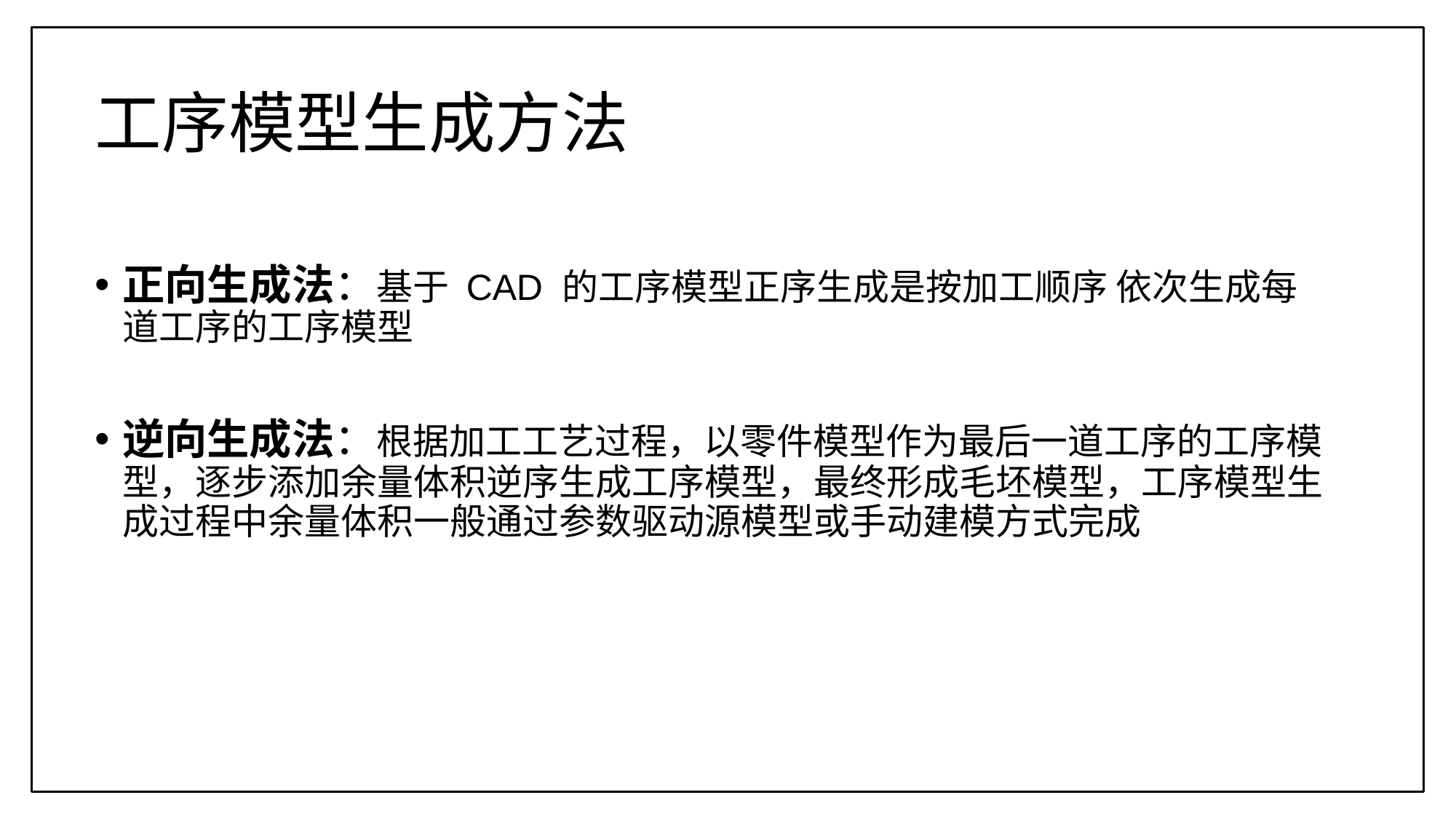

工序模型生成方法
正向生成法：基于 CAD 的工序模型正序生成是按加工顺序 依次生成每道工序的工序模型

逆向生成法：根据加工工艺过程，以零件模型作为最后一道工序的工序模型，逐步添加余量体积逆序生成工序模型，最终形成毛坯模型，工序模型生成过程中余量体积一般通过参数驱动源模型或手动建模方式完成